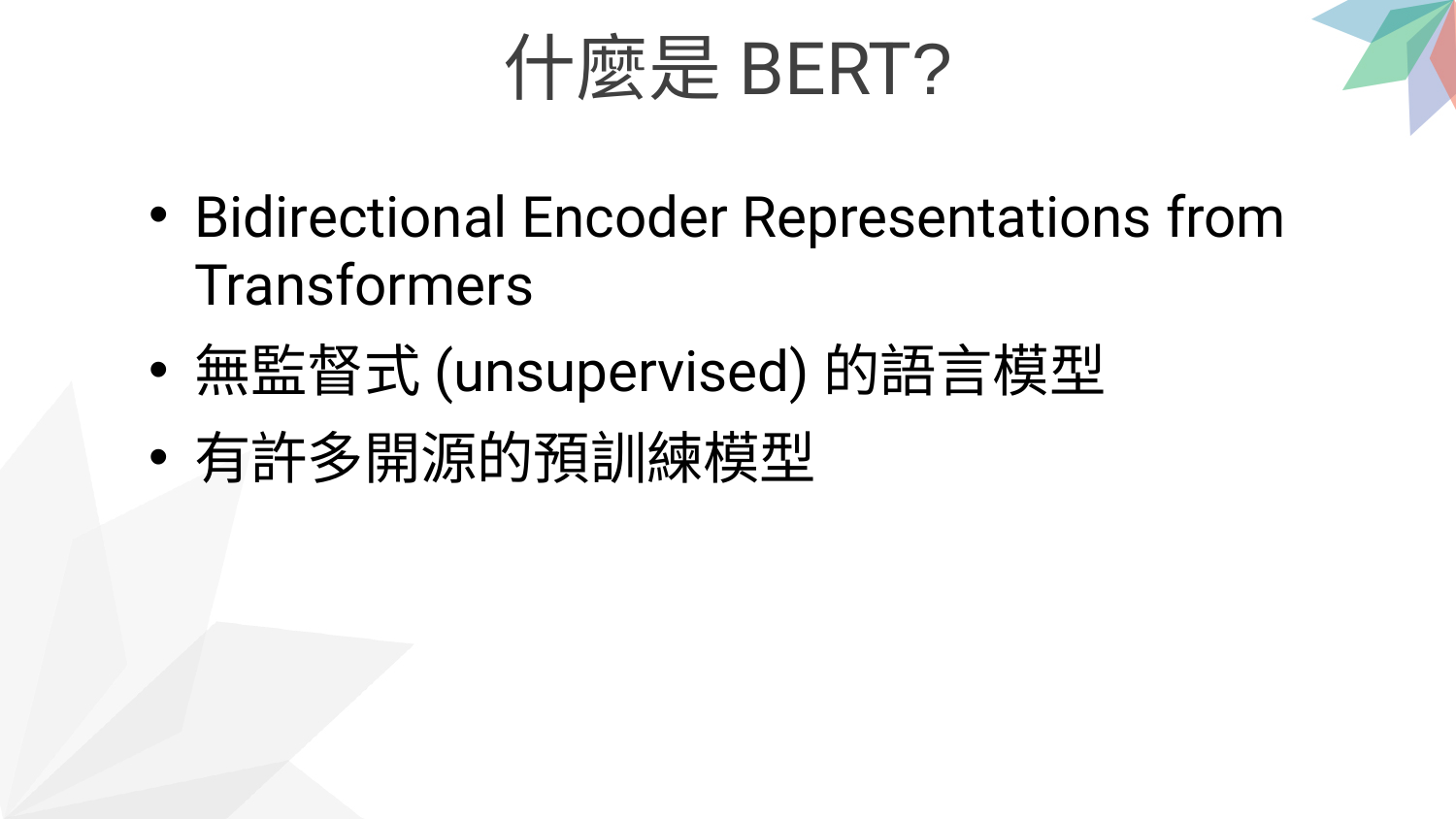

什麼是BERT?
Bidirectional Encoder Representations from Transformers

無監督式(unsupervised)的語言模型

有許多開源的預訓練模型